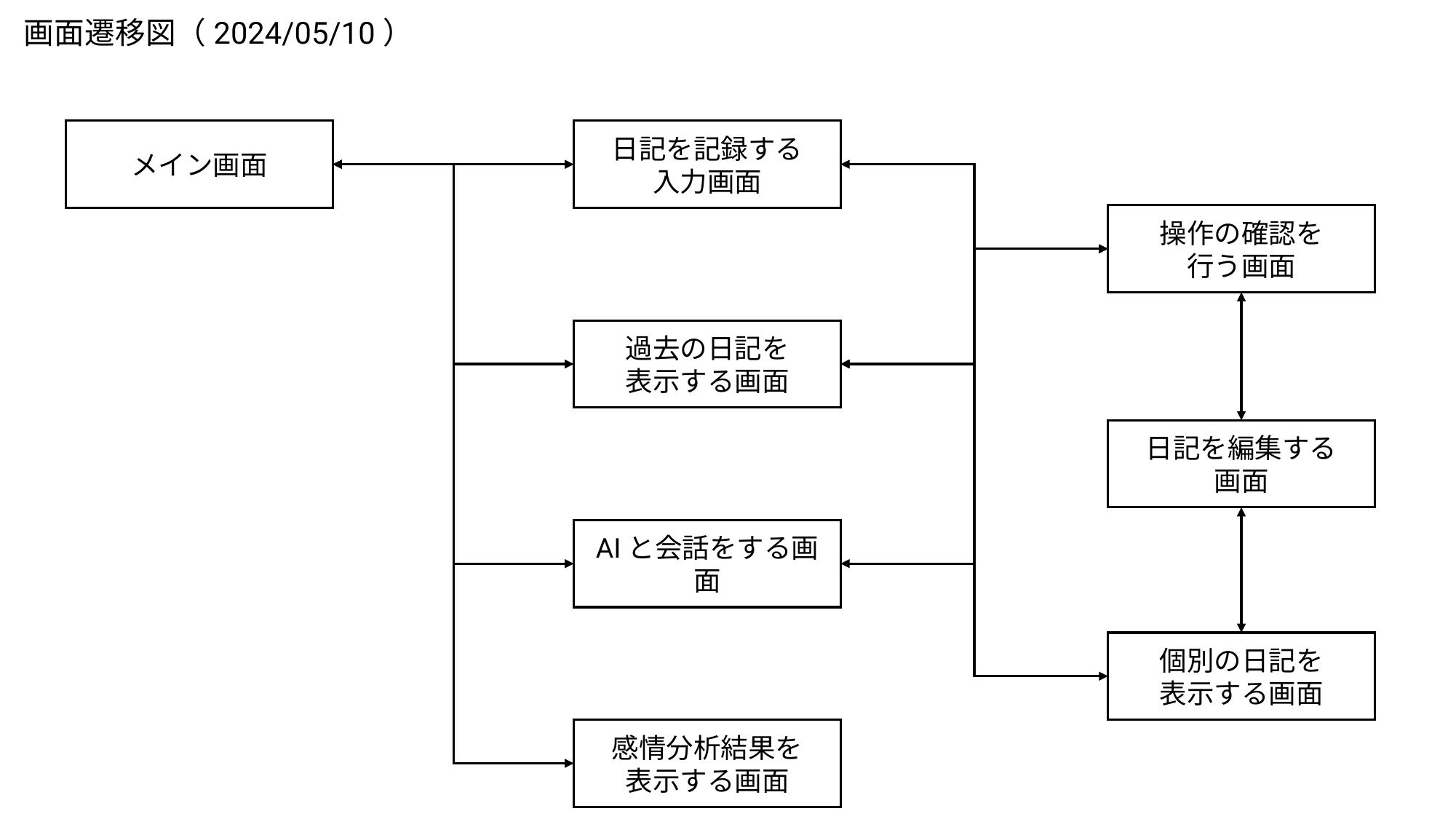

画面遷移図（2024/05/10）
メイン画面
日記を記録する
入力画面
操作の確認を
行う画面
過去の日記を
表示する画面
日記を編集する
画面
AIと会話をする画面
個別の日記を
表示する画面
感情分析結果を
表示する画面